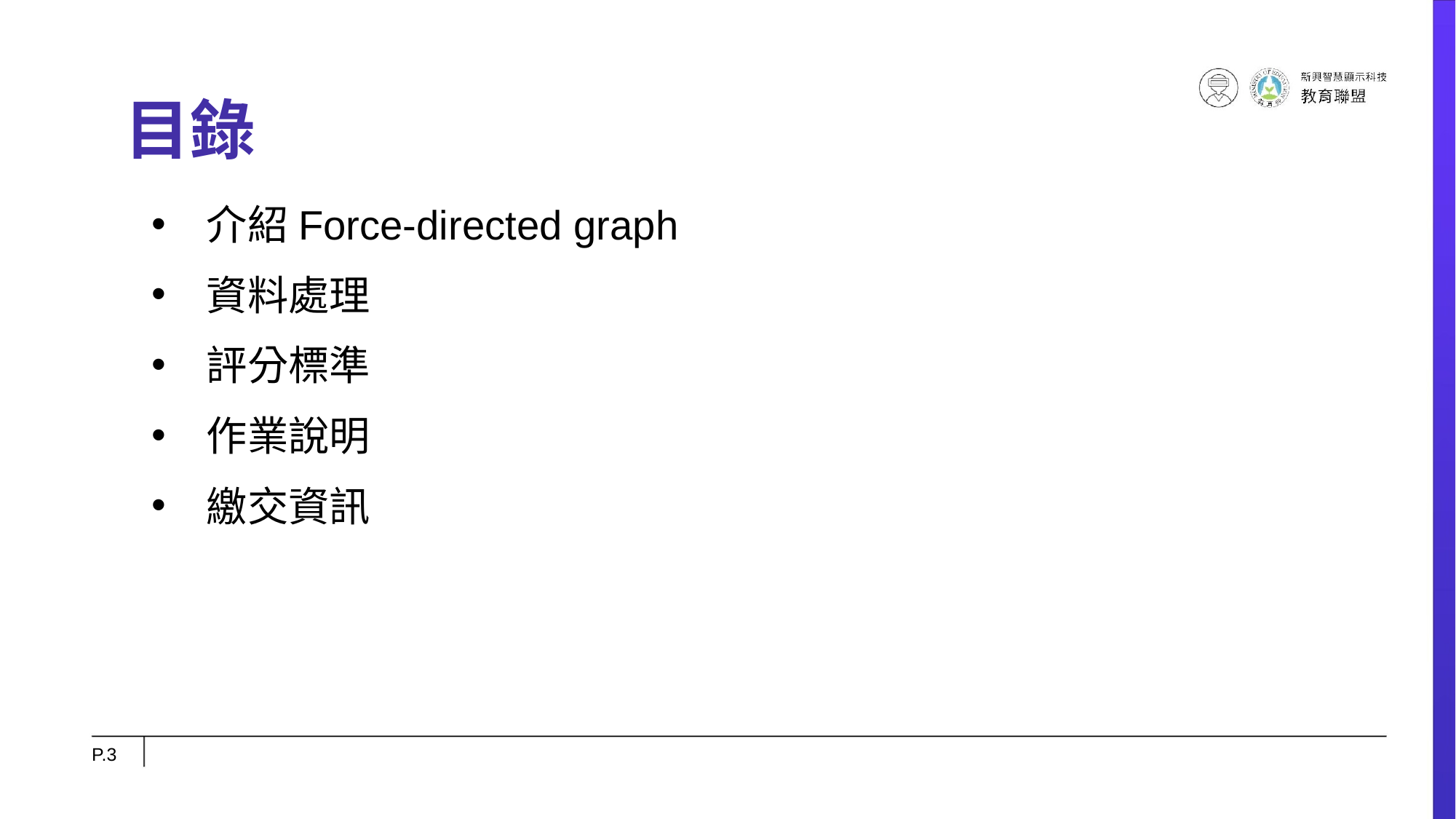

# 目錄
介紹Force-directed graph
資料處理
評分標準
作業說明
繳交資訊
P.3